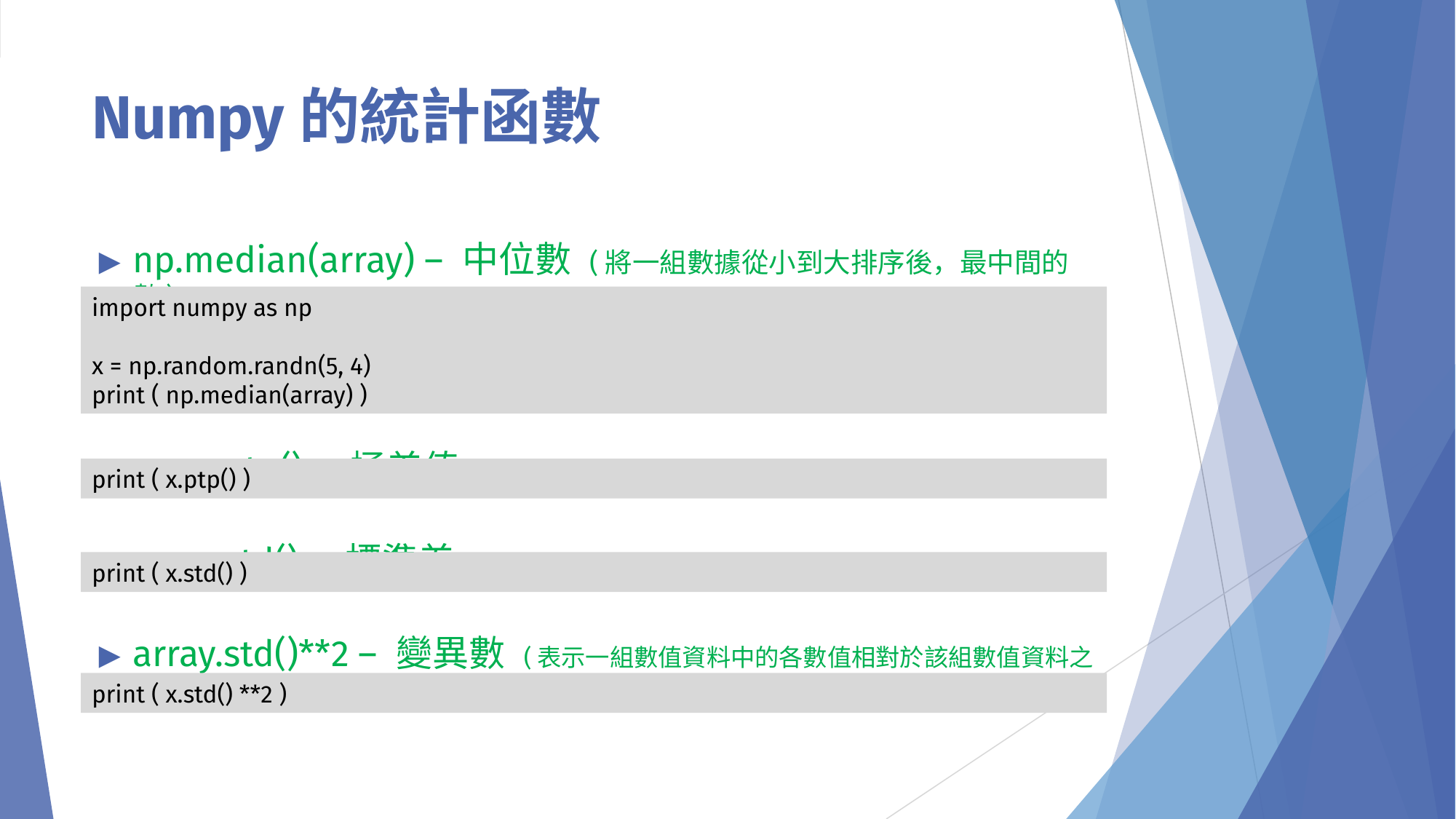

# Numpy的統計函數
np.median(array) – 中位數 (將一組數據從小到大排序後，最中間的數)

array.ptp() – 極差值 (統計資料中的變異量數，即最大值減最小值後所得數值)

array.std() – 標準差 (變異數開根號即為標準差)

array.std()**2 – 變異數 (表示一組數值資料中的各數值相對於該組數值資料之平均數的分散程度。計算各數值與平均數的差，取其平方後加總，再除以數值個數)
import numpy as np

x = np.random.randn(5, 4)
print ( np.median(array) )
print ( x.ptp() )
print ( x.std() )
print ( x.std() **2 )